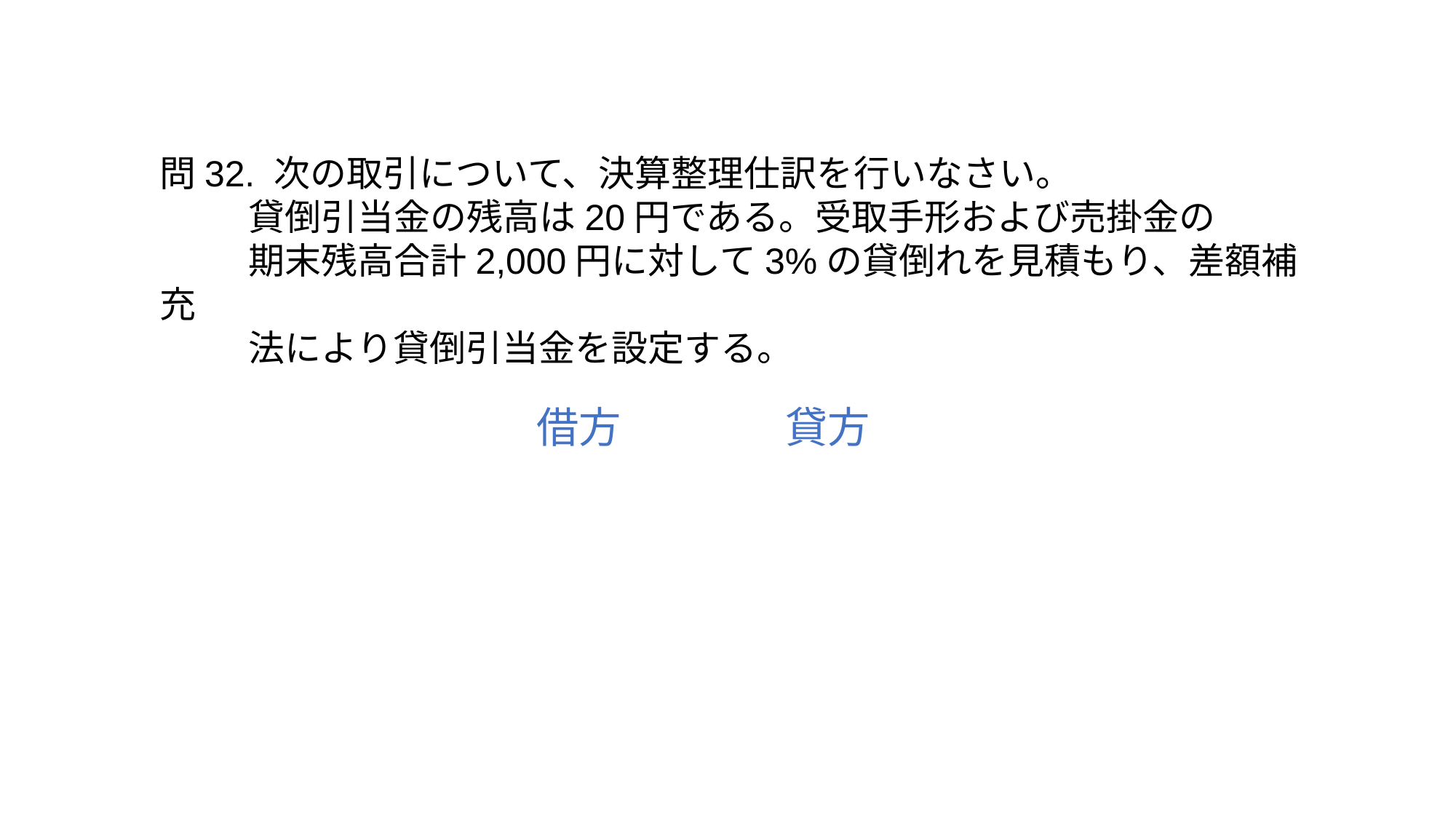

問32. 次の取引について、決算整理仕訳を行いなさい。
　　  貸倒引当金の残高は20円である。受取手形および売掛金の
　　  期末残高合計2,000円に対して3%の貸倒れを見積もり、差額補充
　　  法により貸倒引当金を設定する。
借方
貸方